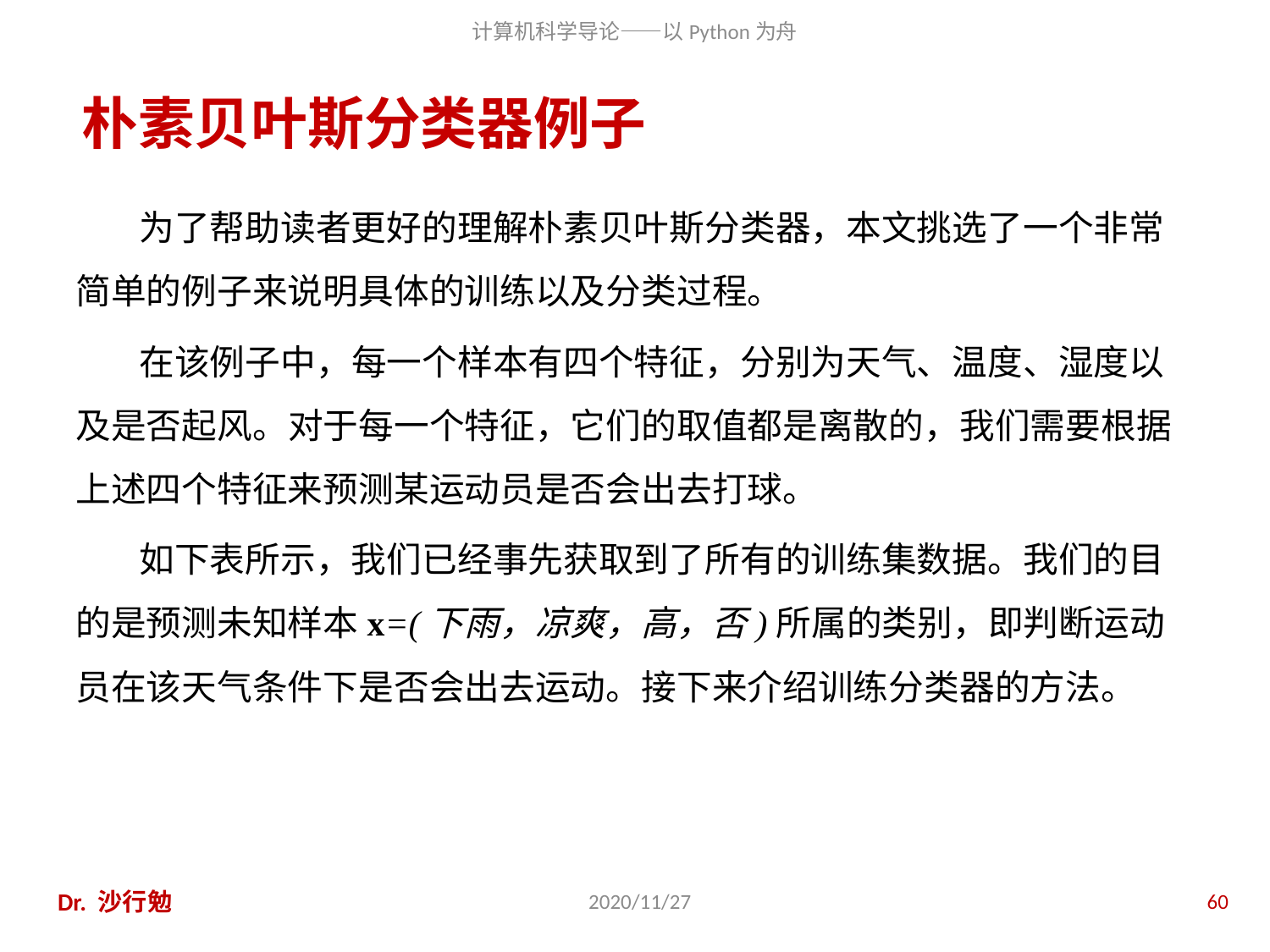

# 朴素贝叶斯分类器例子
为了帮助读者更好的理解朴素贝叶斯分类器，本文挑选了一个非常简单的例子来说明具体的训练以及分类过程。
在该例子中，每一个样本有四个特征，分别为天气、温度、湿度以及是否起风。对于每一个特征，它们的取值都是离散的，我们需要根据上述四个特征来预测某运动员是否会出去打球。
如下表所示，我们已经事先获取到了所有的训练集数据。我们的目的是预测未知样本x=(下雨，凉爽，高，否)所属的类别，即判断运动员在该天气条件下是否会出去运动。接下来介绍训练分类器的方法。

Dr. 沙行勉
2020/11/27
60